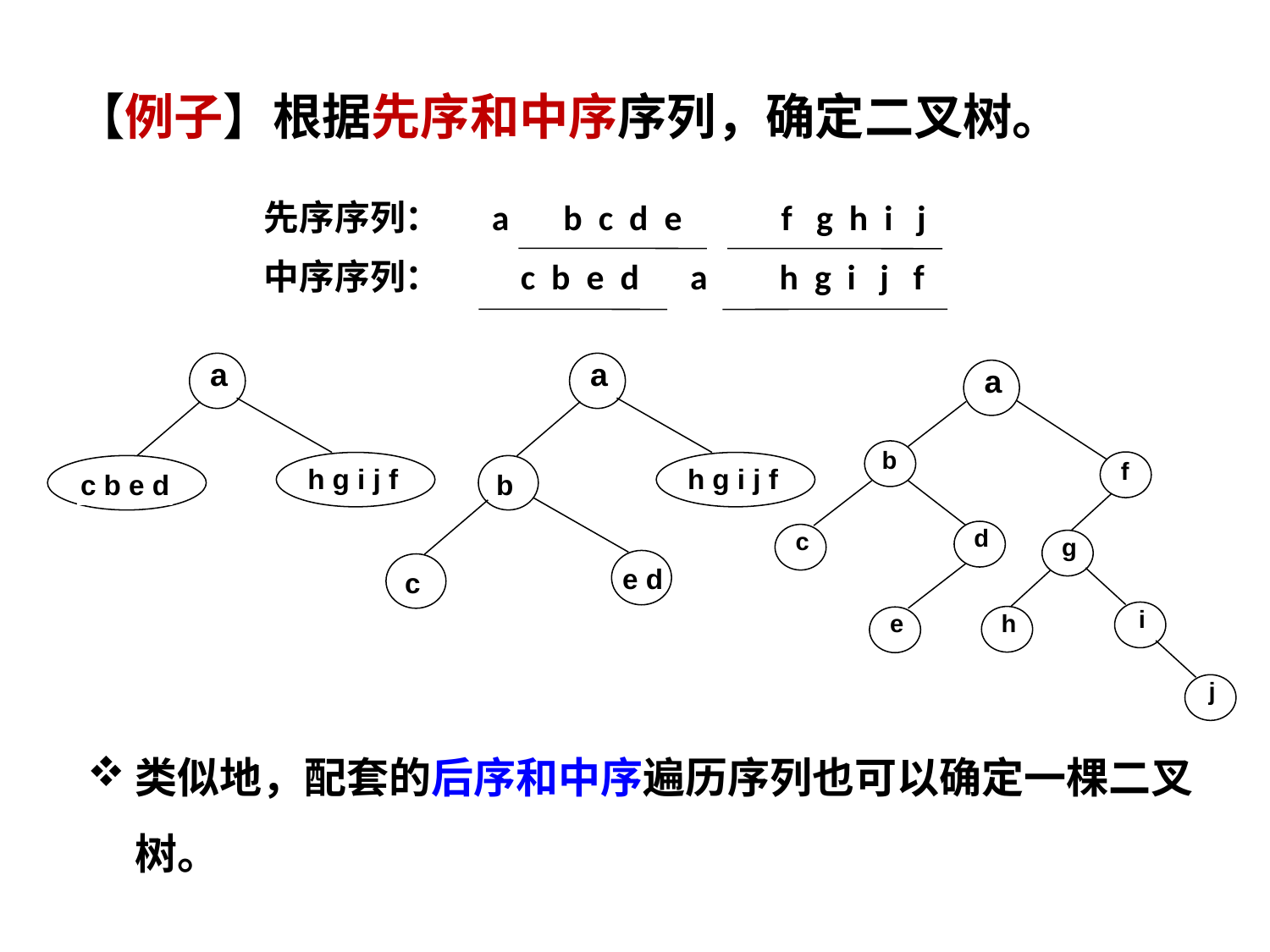

【例子】根据先序和中序序列，确定二叉树。
先序序列：
a
b  c  d  e
f   g  h  i   j
中序序列：
c  b  e  d
a
h  g  i   j   f

a

a

a

f

g

i
h

j

h g i j f

h g i j f

b

d
c

e

c b e d

b

e d

c
类似地，配套的后序和中序遍历序列也可以确定一棵二叉树。